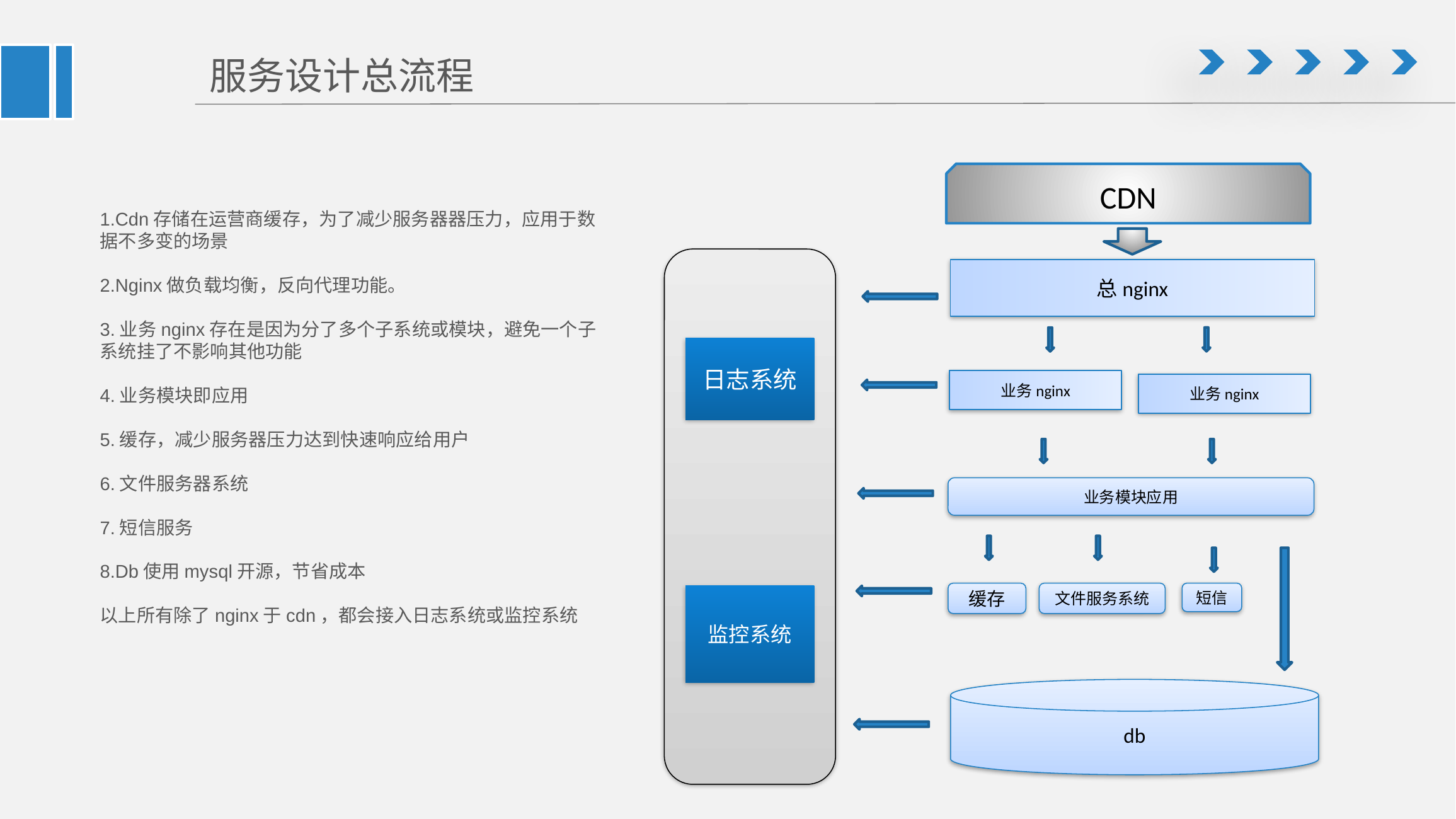

# 服务设计总流程
总nginx
CDN
1.Cdn存储在运营商缓存，为了减少服务器器压力，应用于数据不多变的场景

2.Nginx做负载均衡，反向代理功能。

3.业务nginx存在是因为分了多个子系统或模块，避免一个子系统挂了不影响其他功能

4.业务模块即应用

5.缓存，减少服务器压力达到快速响应给用户

6.文件服务器系统

7.短信服务

8.Db使用mysql开源，节省成本

以上所有除了nginx于cdn，都会接入日志系统或监控系统

业务nginx
业务nginx

日志系统

业务模块应用

缓存
文件服务系统
短信
监控系统

db

延迟符